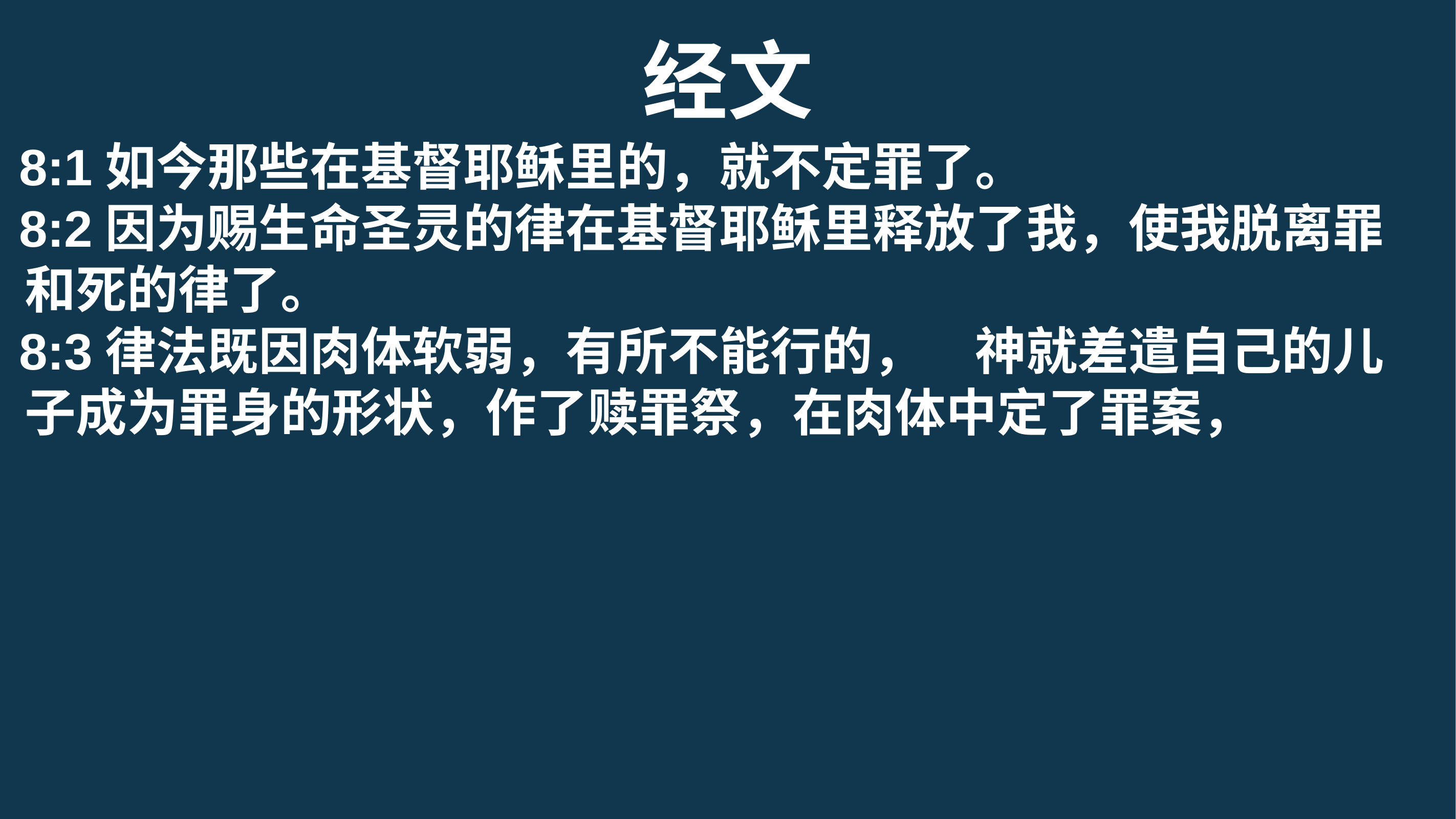

经文
8:1如今那些在基督耶稣里的，就不定罪了。
8:2因为赐生命圣灵的律在基督耶稣里释放了我，使我脱离罪和死的律了。
8:3律法既因肉体软弱，有所不能行的，　神就差遣自己的儿子成为罪身的形状，作了赎罪祭，在肉体中定了罪案，